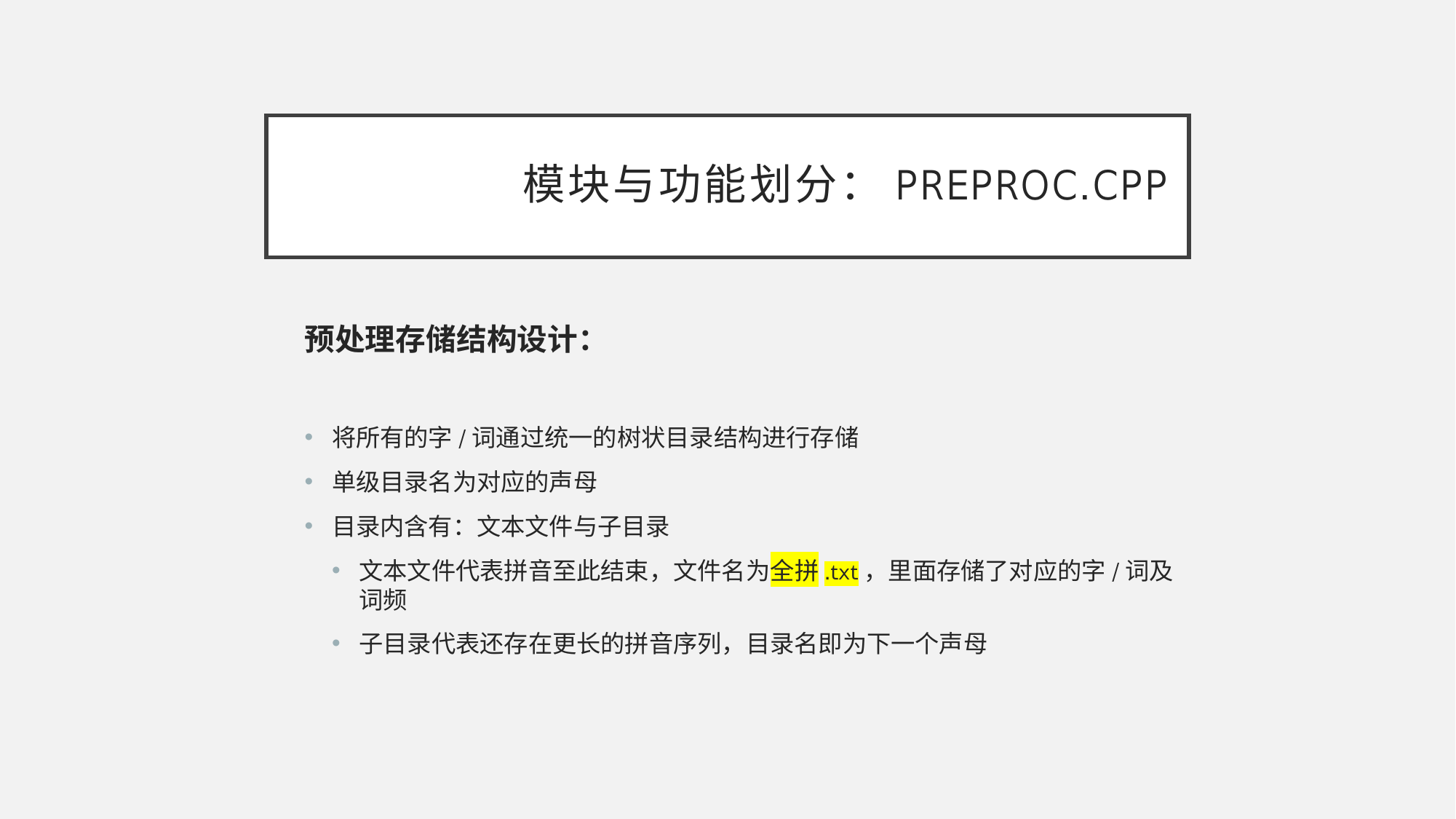

# 模块与功能划分：preproc.cpp
预处理存储结构设计：

将所有的字/词通过统一的树状目录结构进行存储
单级目录名为对应的声母
目录内含有：文本文件与子目录
文本文件代表拼音至此结束，文件名为全拼.txt，里面存储了对应的字/词及词频
子目录代表还存在更长的拼音序列，目录名即为下一个声母